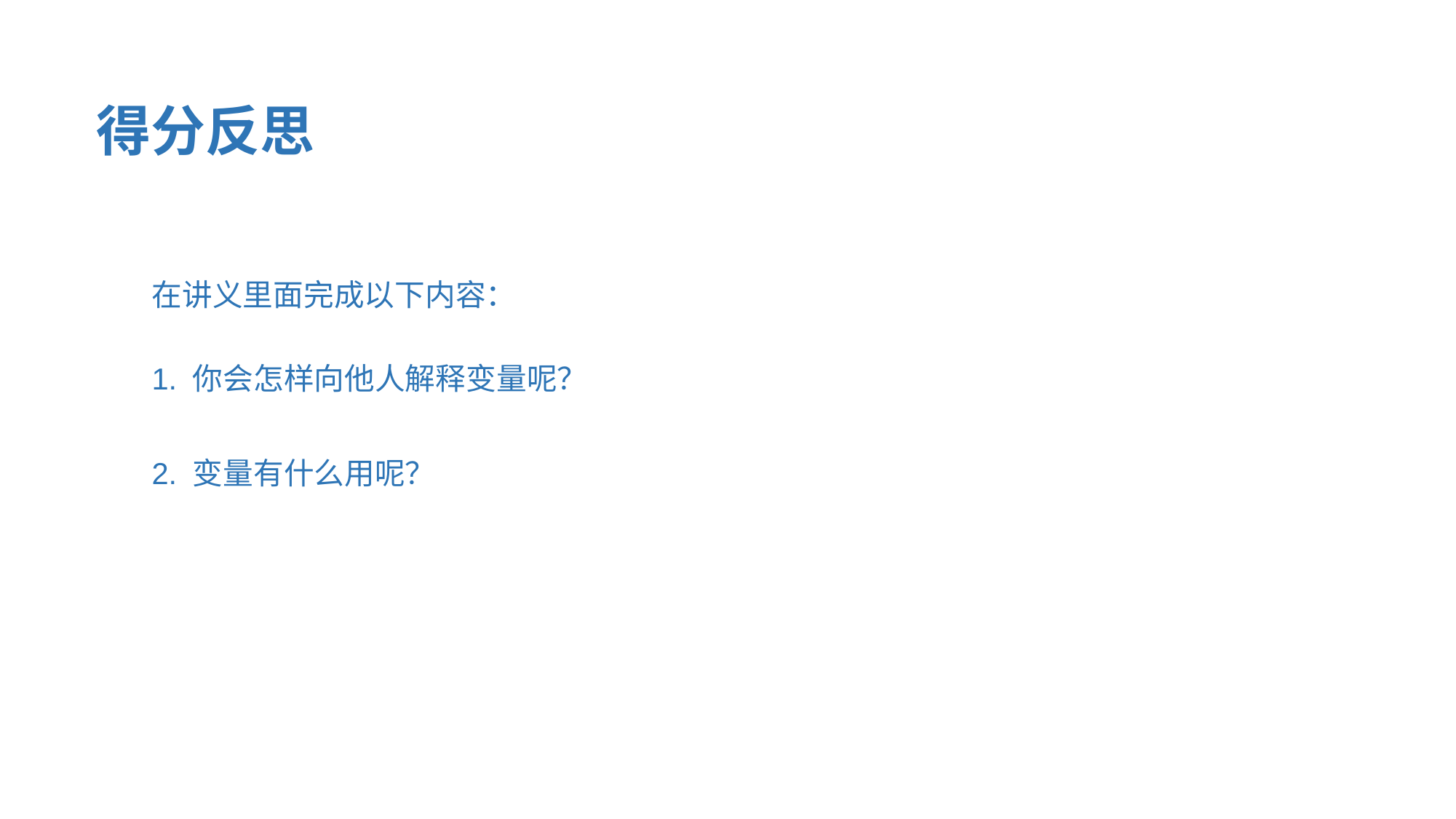

得分反思
在讲义里面完成以下内容：

1. 你会怎样向他人解释变量呢？

2. 变量有什么用呢？